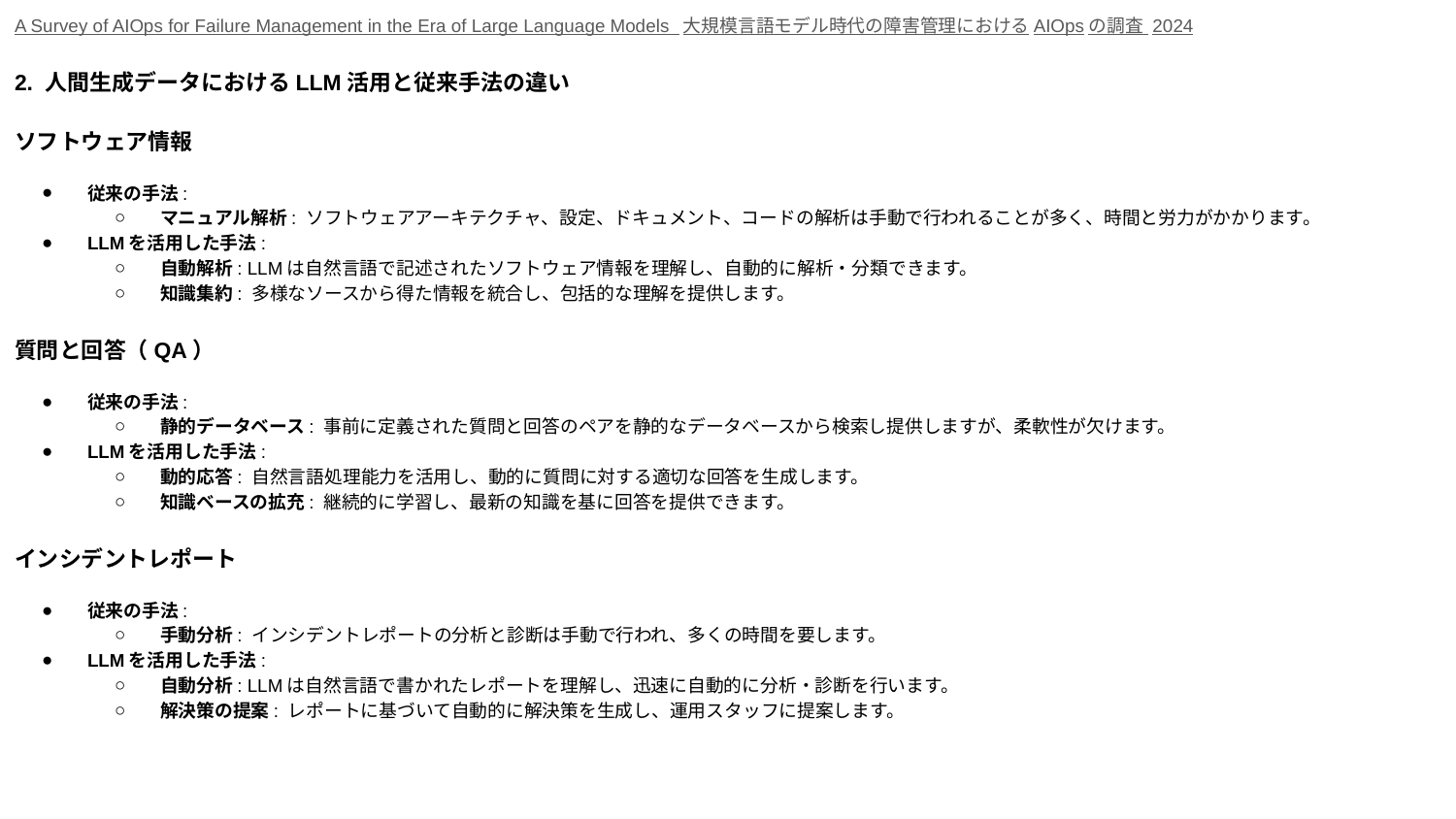

A Survey of AIOps for Failure Management in the Era of Large Language Models  大規模言語モデル時代の障害管理におけるAIOpsの調査 2024
2. 人間生成データにおけるLLM活用と従来手法の違い
ソフトウェア情報
従来の手法:
マニュアル解析: ソフトウェアアーキテクチャ、設定、ドキュメント、コードの解析は手動で行われることが多く、時間と労力がかかります。
LLMを活用した手法:
自動解析: LLMは自然言語で記述されたソフトウェア情報を理解し、自動的に解析・分類できます。
知識集約: 多様なソースから得た情報を統合し、包括的な理解を提供します。
質問と回答（QA）
従来の手法:
静的データベース: 事前に定義された質問と回答のペアを静的なデータベースから検索し提供しますが、柔軟性が欠けます。
LLMを活用した手法:
動的応答: 自然言語処理能力を活用し、動的に質問に対する適切な回答を生成します。
知識ベースの拡充: 継続的に学習し、最新の知識を基に回答を提供できます。
インシデントレポート
従来の手法:
手動分析: インシデントレポートの分析と診断は手動で行われ、多くの時間を要します。
LLMを活用した手法:
自動分析: LLMは自然言語で書かれたレポートを理解し、迅速に自動的に分析・診断を行います。
解決策の提案: レポートに基づいて自動的に解決策を生成し、運用スタッフに提案します。